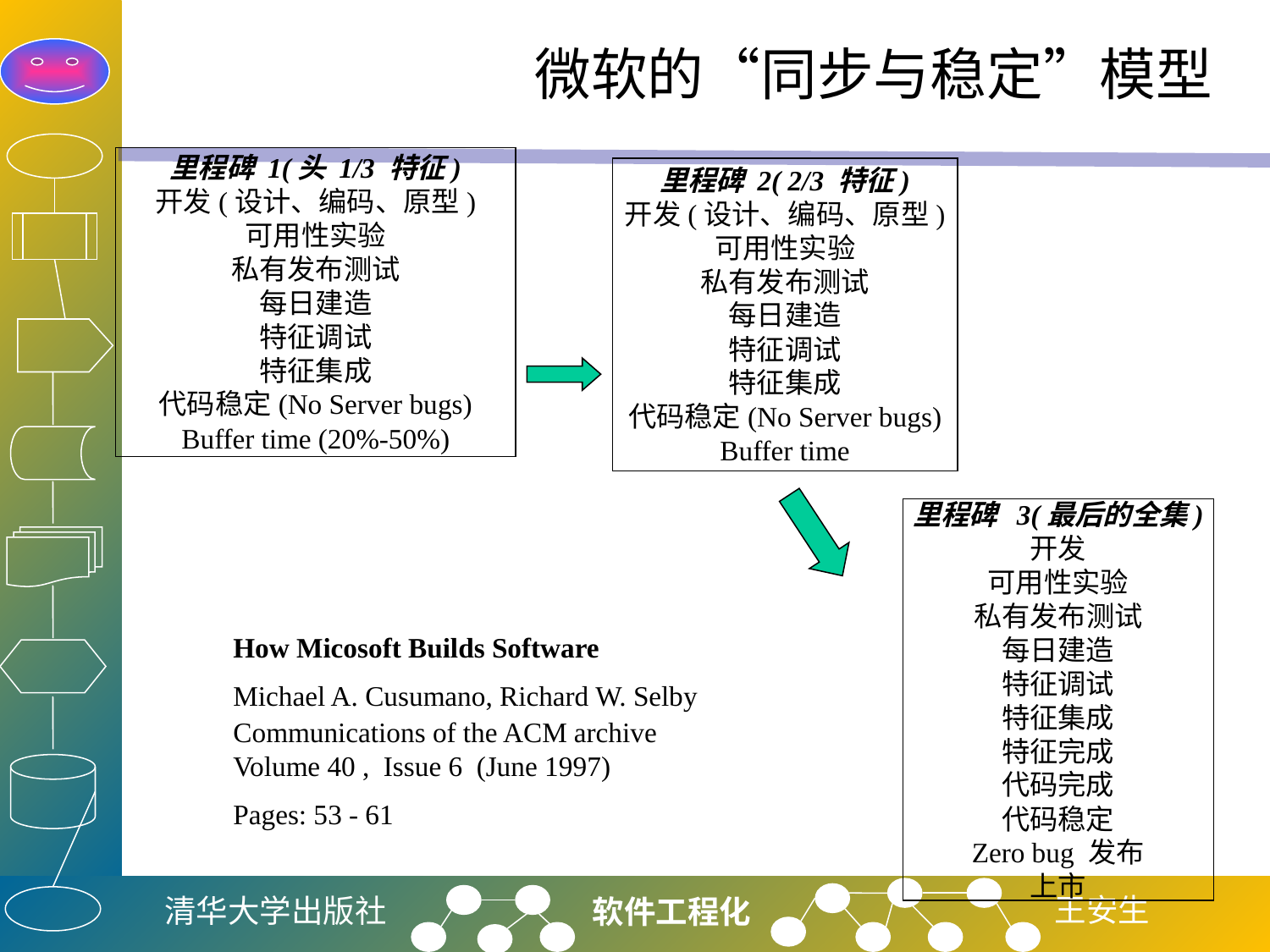

# 微软的“同步与稳定”模型
里程碑 1(头 1/3 特征)
开发(设计、编码、原型)
可用性实验
私有发布测试
每日建造
特征调试
特征集成
代码稳定(No Server bugs)
Buffer time (20%-50%)
里程碑 2( 2/3 特征)
开发(设计、编码、原型)
可用性实验
私有发布测试
每日建造
特征调试
特征集成
代码稳定(No Server bugs)
Buffer time

里程碑  3(最后的全集)
开发
可用性实验
私有发布测试
每日建造
特征调试
特征集成
特征完成
代码完成
代码稳定
Zero bug 发布
上市
How Micosoft Builds Software
Michael A. Cusumano, Richard W. Selby
Communications of the ACM archive
Volume 40 ,  Issue 6  (June 1997)
Pages: 53 - 61